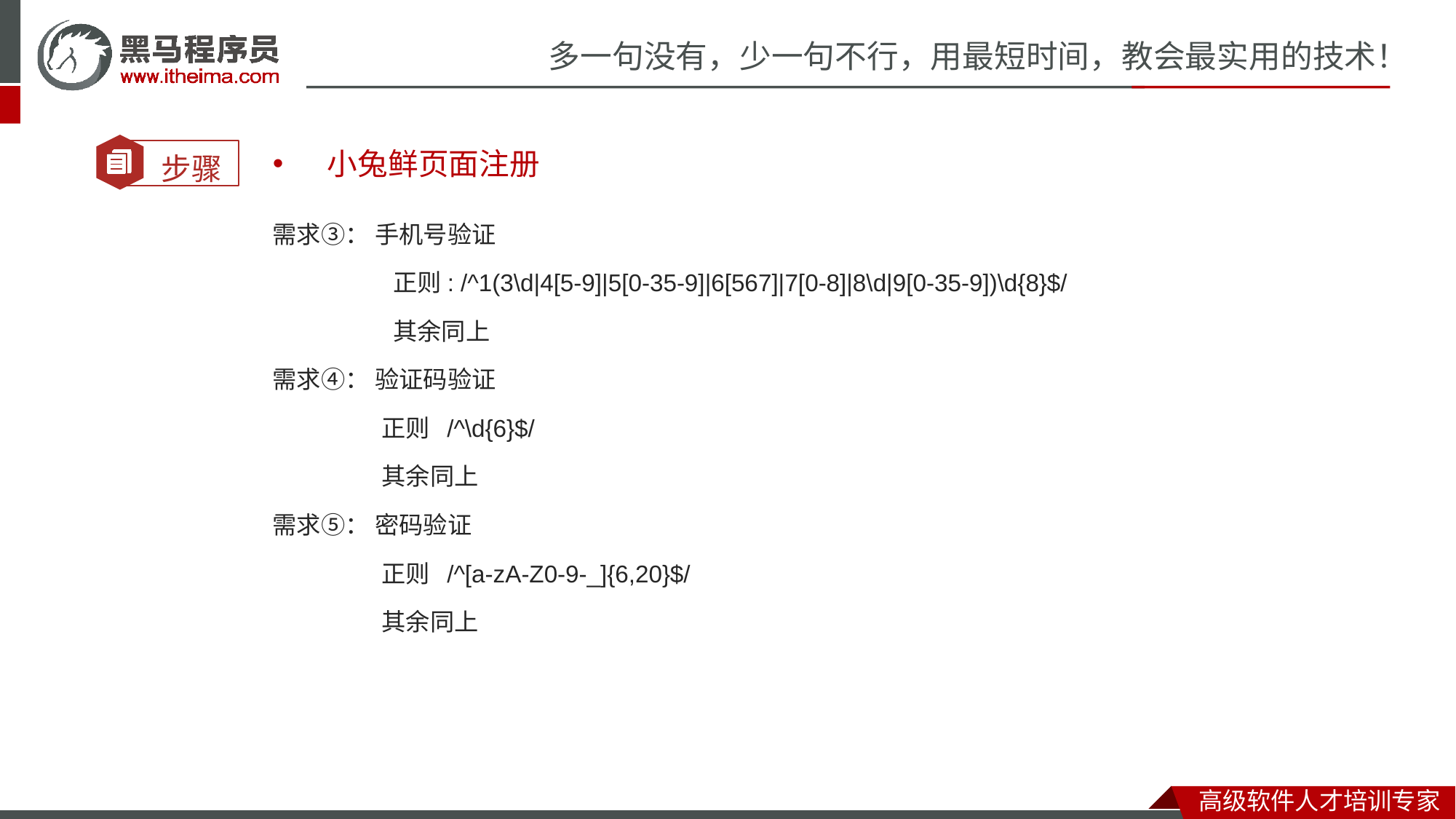

小兔鲜页面注册
需求③： 手机号验证
 	 正则: /^1(3\d|4[5-9]|5[0-35-9]|6[567]|7[0-8]|8\d|9[0-35-9])\d{8}$/
	 其余同上
需求④： 验证码验证
 	正则  /^\d{6}$/
	其余同上
需求⑤： 密码验证
 	正则  /^[a-zA-Z0-9-_]{6,20}$/
	其余同上